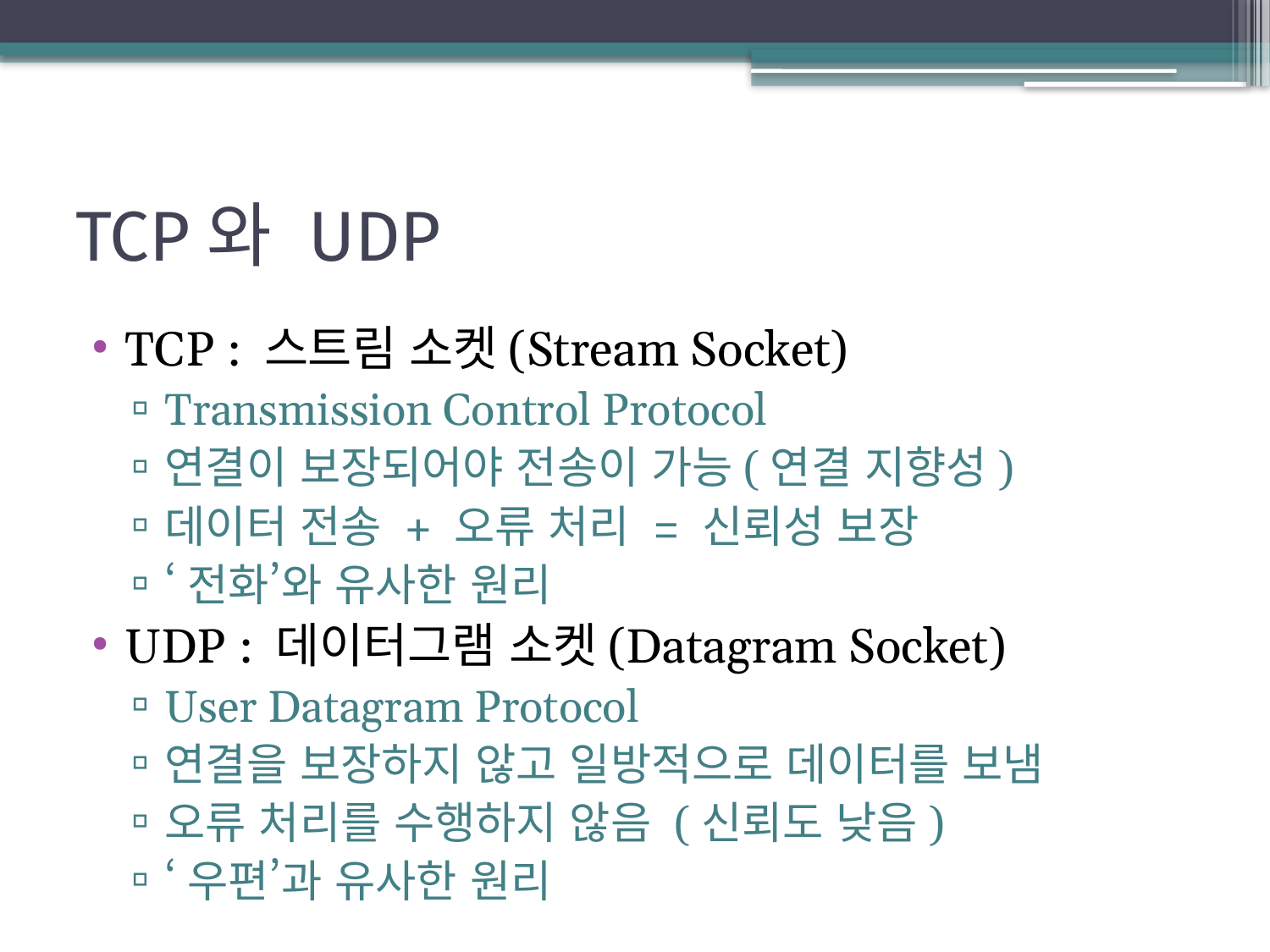

# TCP와 UDP
TCP : 스트림 소켓(Stream Socket)
Transmission Control Protocol
연결이 보장되어야 전송이 가능(연결 지향성)
데이터 전송 + 오류 처리 = 신뢰성 보장
‘전화’와 유사한 원리
UDP : 데이터그램 소켓(Datagram Socket)
User Datagram Protocol
연결을 보장하지 않고 일방적으로 데이터를 보냄
오류 처리를 수행하지 않음 (신뢰도 낮음)
‘우편’과 유사한 원리